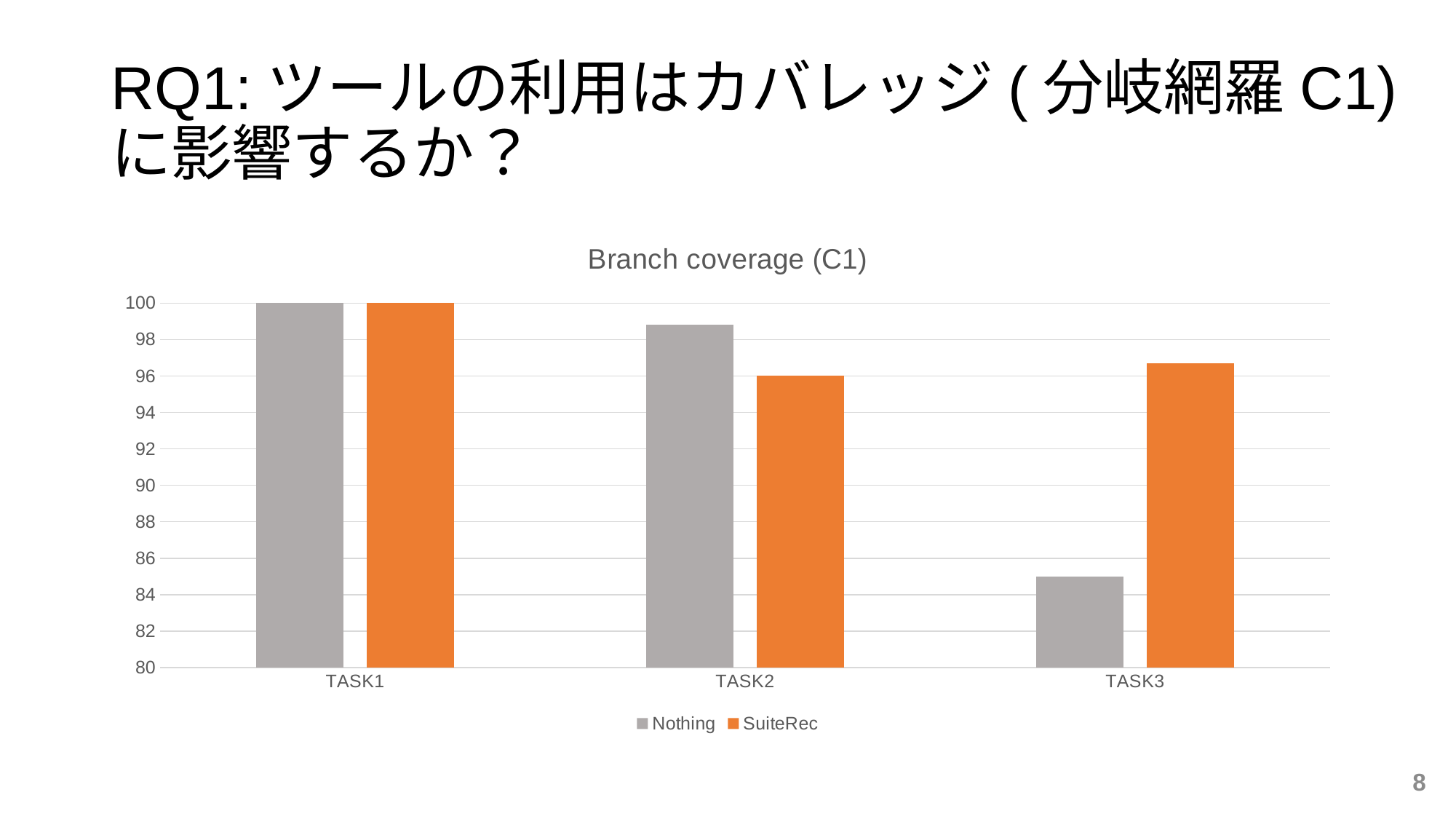

# RQ1:ツールの利用はカバレッジ(分岐網羅C1)に影響するか？

### Chart: Branch coverage (C1)

| Category | Nothing | SuiteRec |
|---|---|---|
| TASK1 | 100.0 | 100.0 |
| TASK2 | 98.8 | 96.0 |
| TASK3 | 85.0 | 96.7 |
8